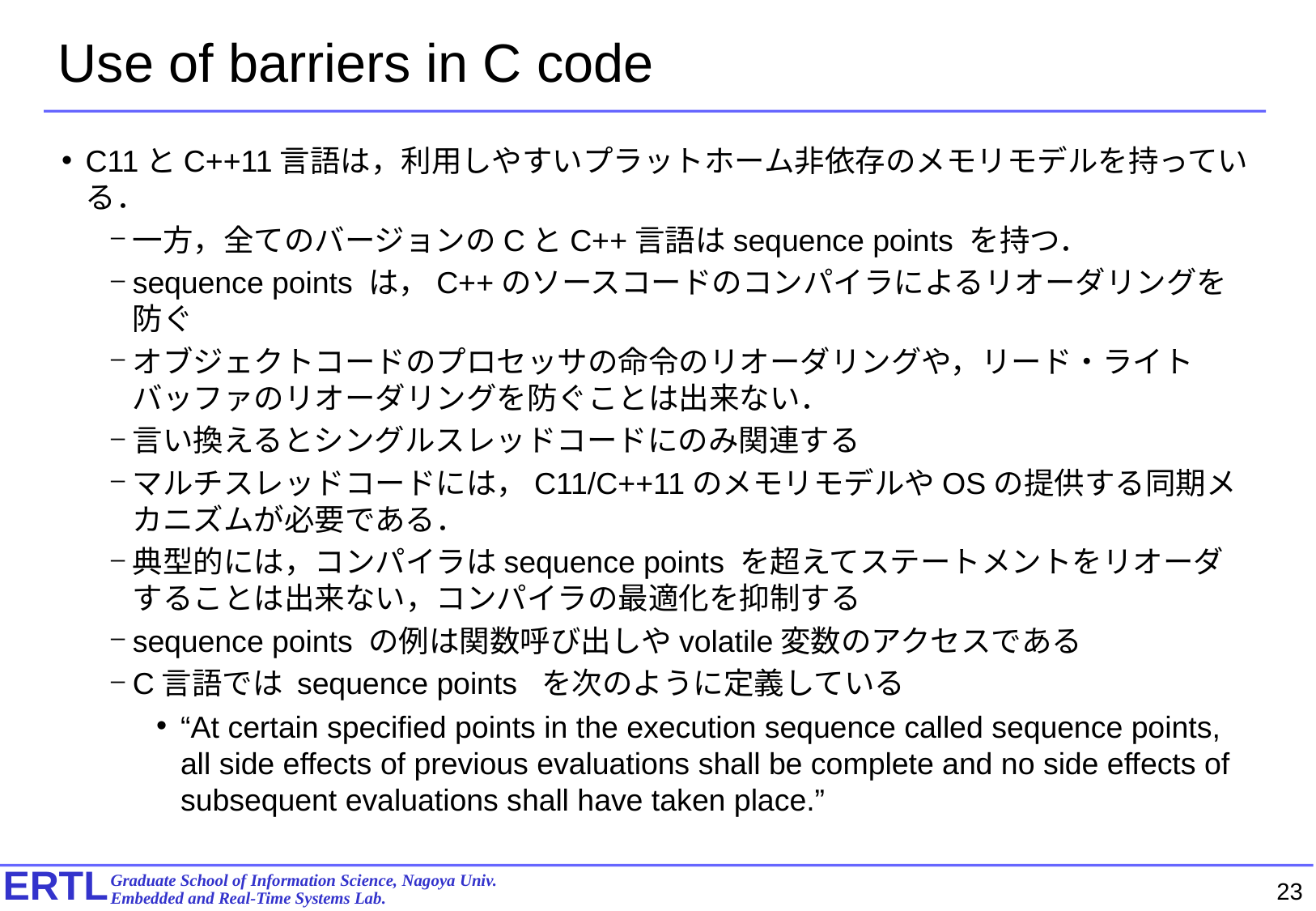

# Use of barriers in C code
C11とC++11言語は，利用しやすいプラットホーム非依存のメモリモデルを持っている．
一方，全てのバージョンのCとC++言語はsequence points を持つ．
sequence points は，C++のソースコードのコンパイラによるリオーダリングを防ぐ
オブジェクトコードのプロセッサの命令のリオーダリングや，リード・ライトバッファのリオーダリングを防ぐことは出来ない．
言い換えるとシングルスレッドコードにのみ関連する
マルチスレッドコードには，C11/C++11のメモリモデルやOSの提供する同期メカニズムが必要である．
典型的には，コンパイラはsequence points を超えてステートメントをリオーダすることは出来ない，コンパイラの最適化を抑制する
sequence points の例は関数呼び出しやvolatile変数のアクセスである
C言語では sequence points  を次のように定義している
“At certain specified points in the execution sequence called sequence points, all side effects of previous evaluations shall be complete and no side effects of subsequent evaluations shall have taken place.”

23